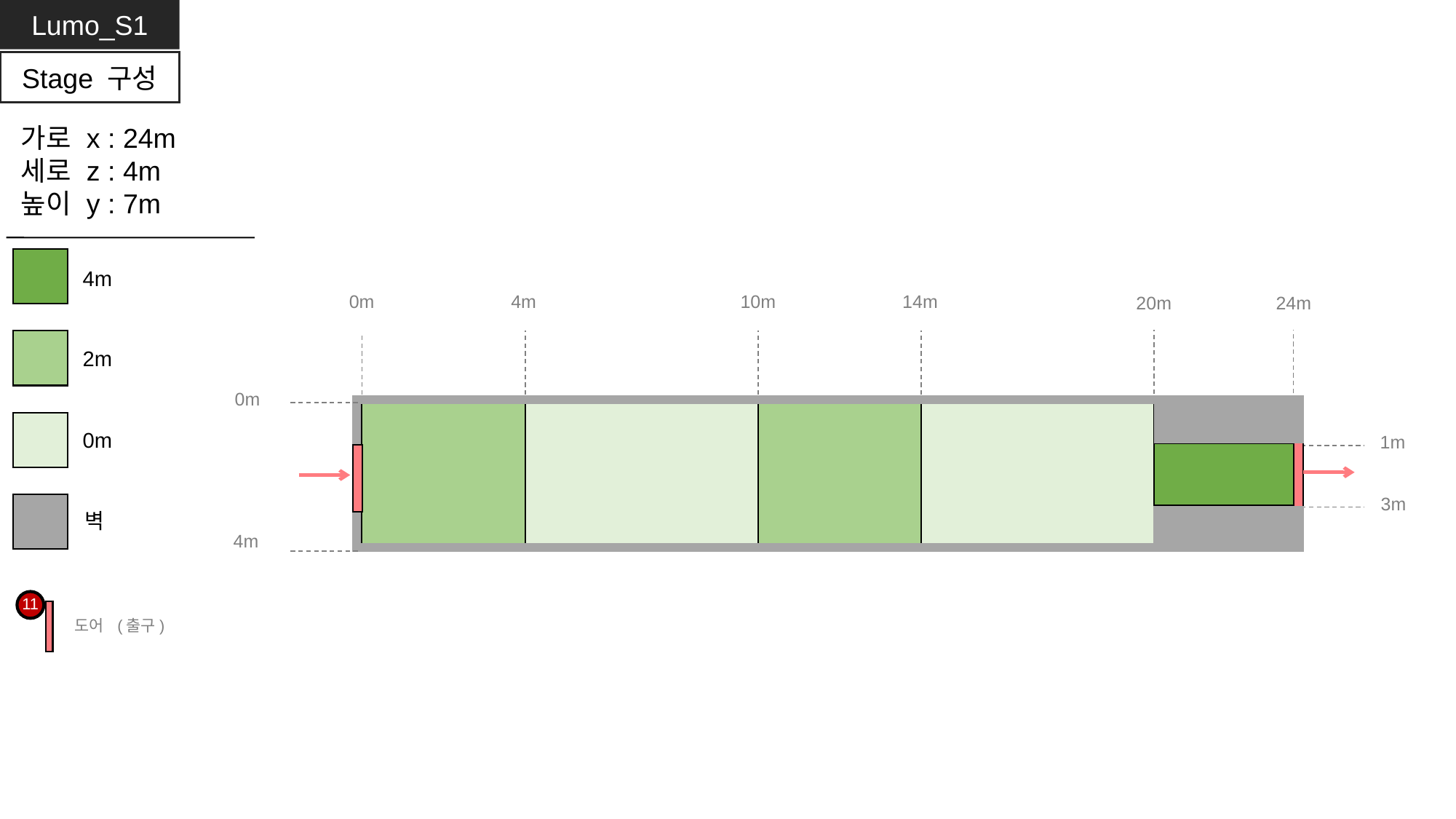

Lumo_S1
Stage 구성
가로 x : 24m
세로 z : 4m
높이 y : 7m

4m

2m

0m

벽
0m
4m
10m
14m
20m
24m
0m

1m

3m

4m

11

도어  (출구)